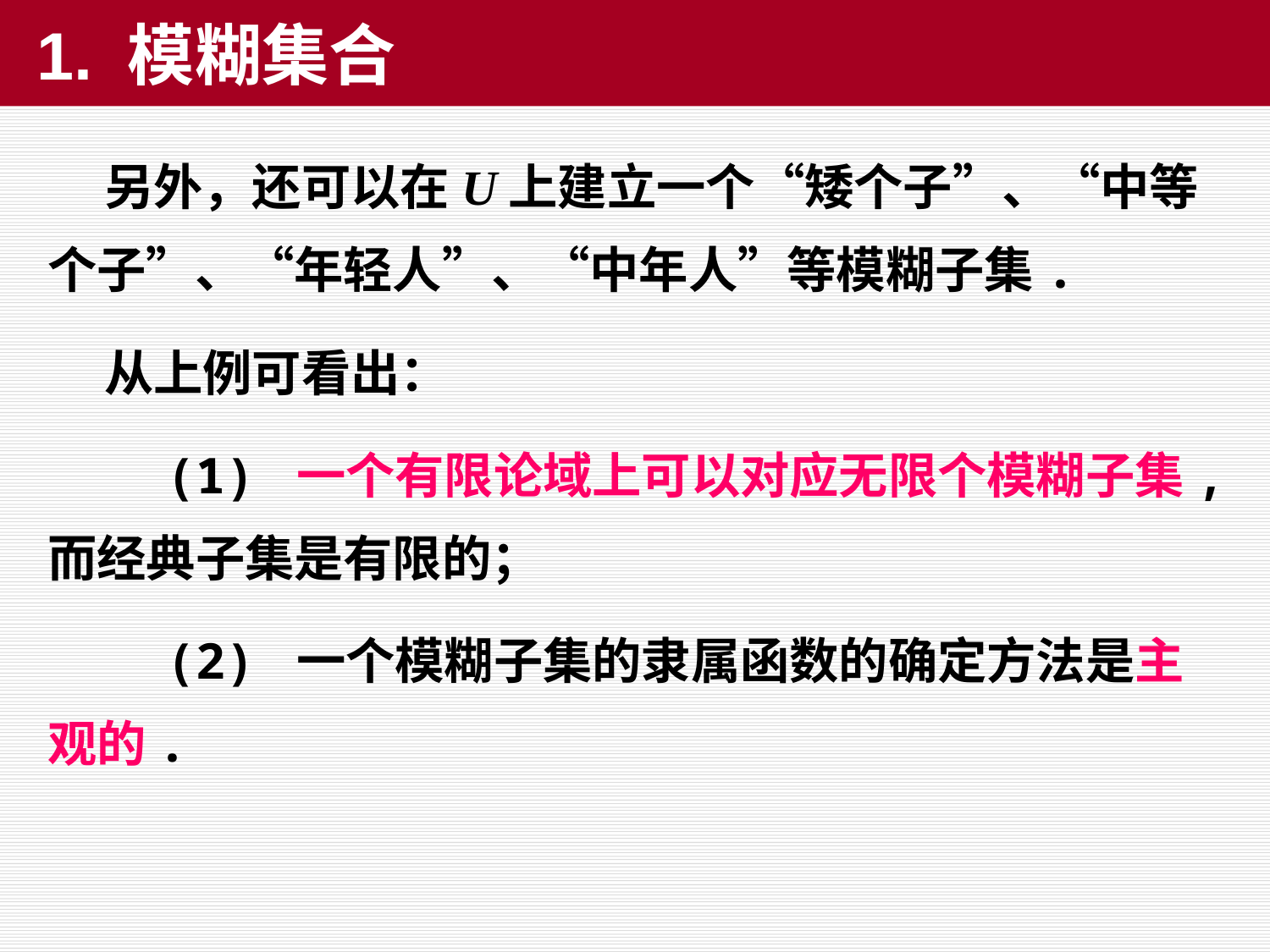

# 1. 模糊集合
    另外，还可以在U上建立一个“矮个子”、“中等个子”、“年轻人”、“中年人”等模糊子集.
    从上例可看出：
    (1) 一个有限论域上可以对应无限个模糊子集,而经典子集是有限的；
    (2) 一个模糊子集的隶属函数的确定方法是主观的.